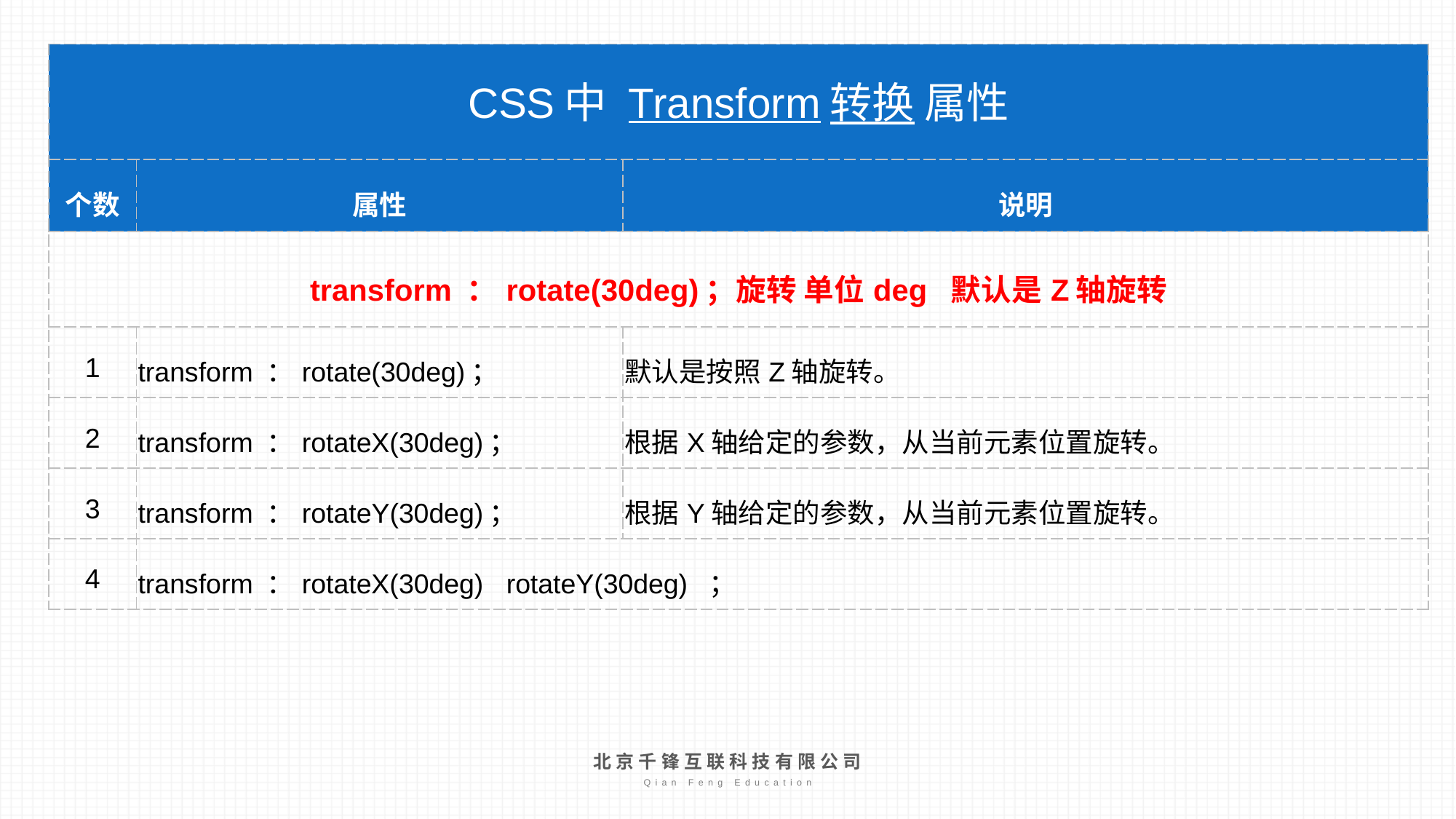

| CSS中 Transform转换 属性 |  |  |
| --- | --- | --- |
| 个数 | 属性 | 说明 |
| transform ：rotate(30deg)；旋转 单位deg 默认是Z轴旋转 |  |  |
| 1 | transform ：rotate(30deg)； | 默认是按照Z轴旋转。 |
| 2 | transform ：rotateX(30deg)； | 根据X轴给定的参数，从当前元素位置旋转。 |
| 3 | transform ：rotateY(30deg)； | 根据Y轴给定的参数，从当前元素位置旋转。 |
| 4 | transform ：rotateX(30deg) rotateY(30deg) ； |  |
北京千锋互联科技有限公司
Qian Feng Education